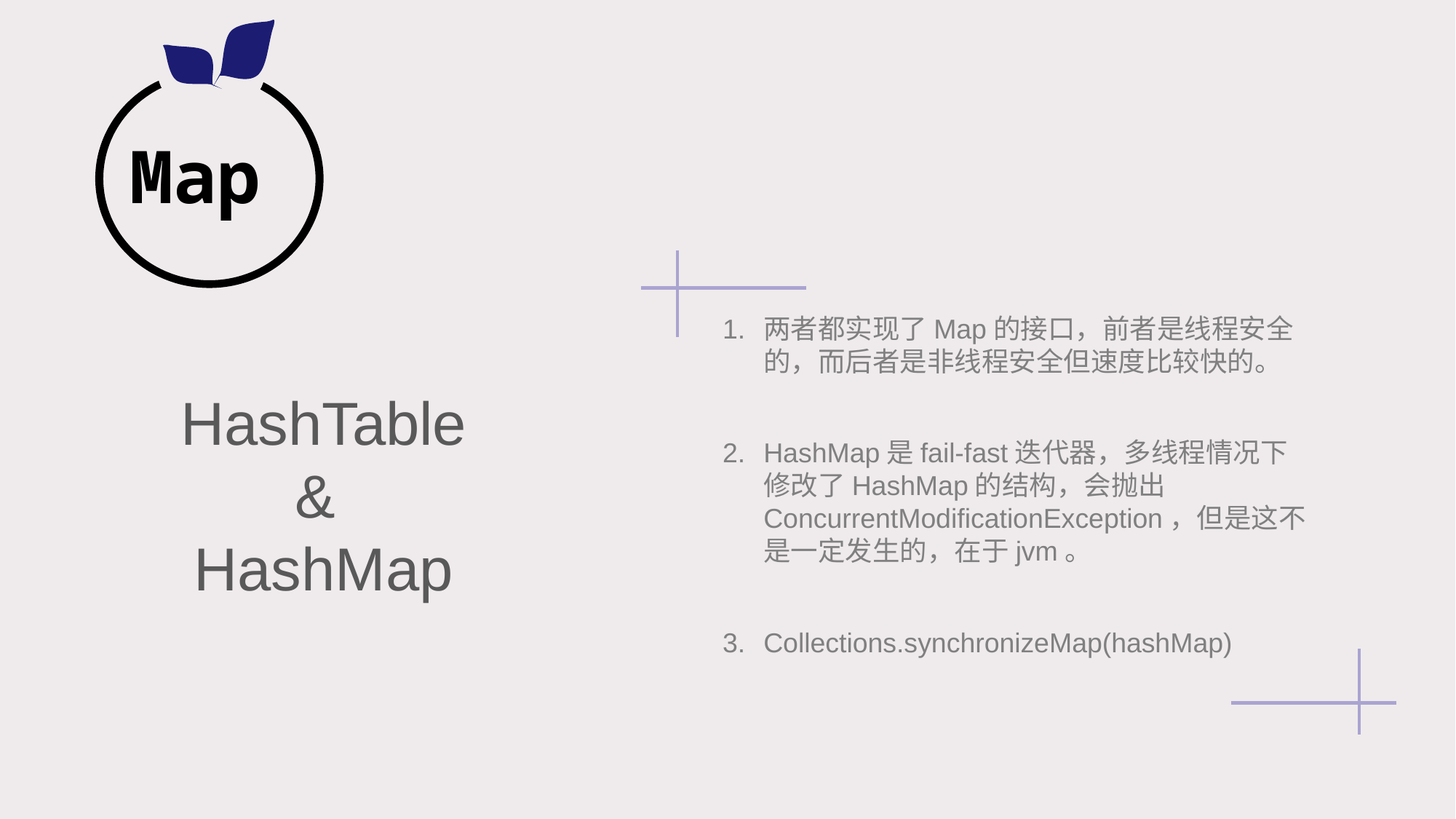

Map
两者都实现了Map的接口，前者是线程安全的，而后者是非线程安全但速度比较快的。

HashMap是fail-fast迭代器，多线程情况下修改了HashMap的结构，会抛出ConcurrentModificationException，但是这不是一定发生的，在于jvm。

Collections.synchronizeMap(hashMap)

HashTable
&
HashMap